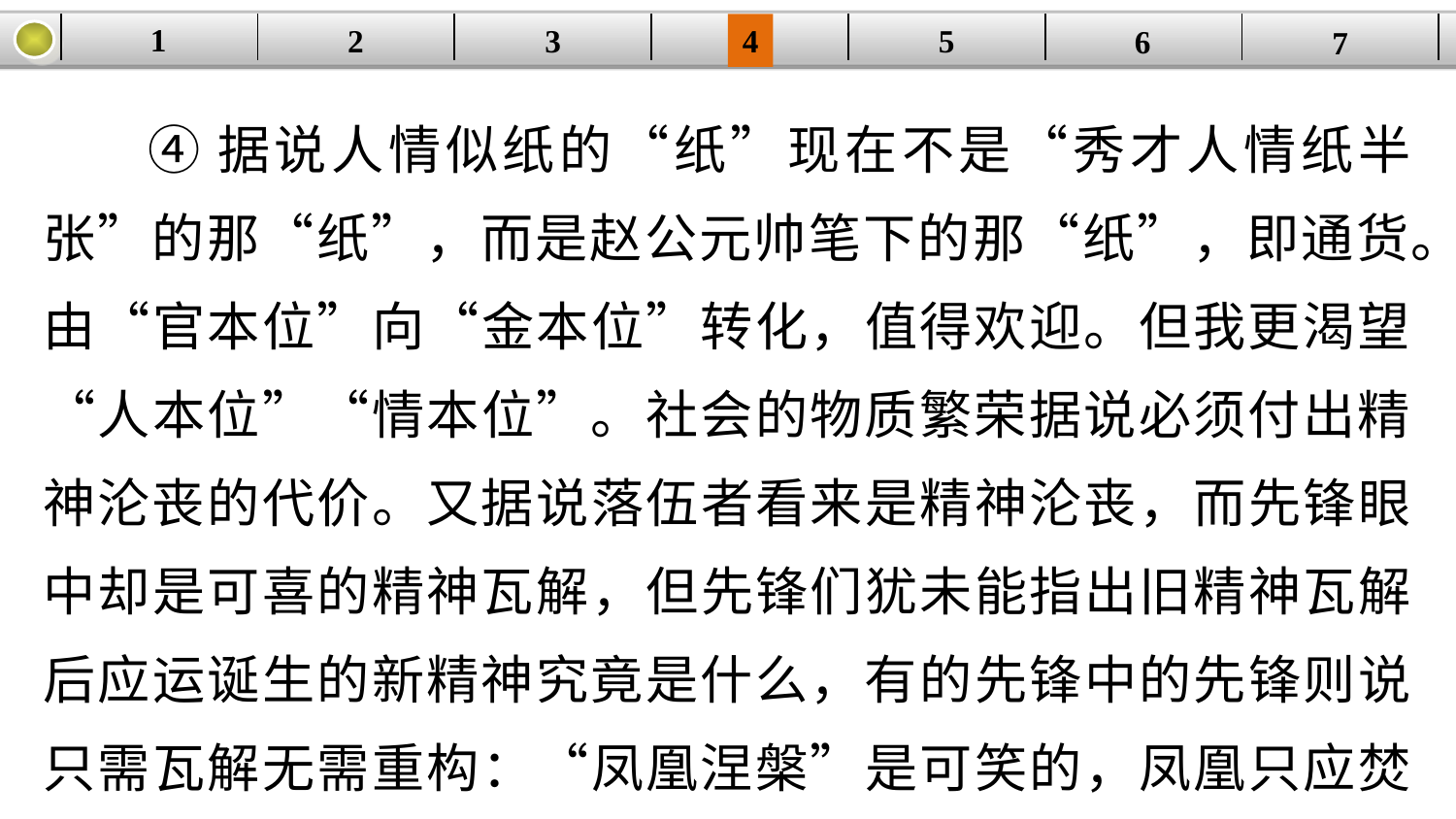

1
5
3
2
|  |  |  |  |  |  |  |
| --- | --- | --- | --- | --- | --- | --- |
4
6
7

④据说人情似纸的“纸”现在不是“秀才人情纸半张”的那“纸”，而是赵公元帅笔下的那“纸”，即通货。由“官本位”向“金本位”转化，值得欢迎。但我更渴望“人本位”“情本位”。社会的物质繁荣据说必须付出精神沦丧的代价。又据说落伍者看来是精神沦丧，而先锋眼中却是可喜的精神瓦解，但先锋们犹未能指出旧精神瓦解后应运诞生的新精神究竟是什么，有的先锋中的先锋则说只需瓦解无需重构：“凤凰涅槃”是可笑的，凤凰只应焚毁，何必重生？